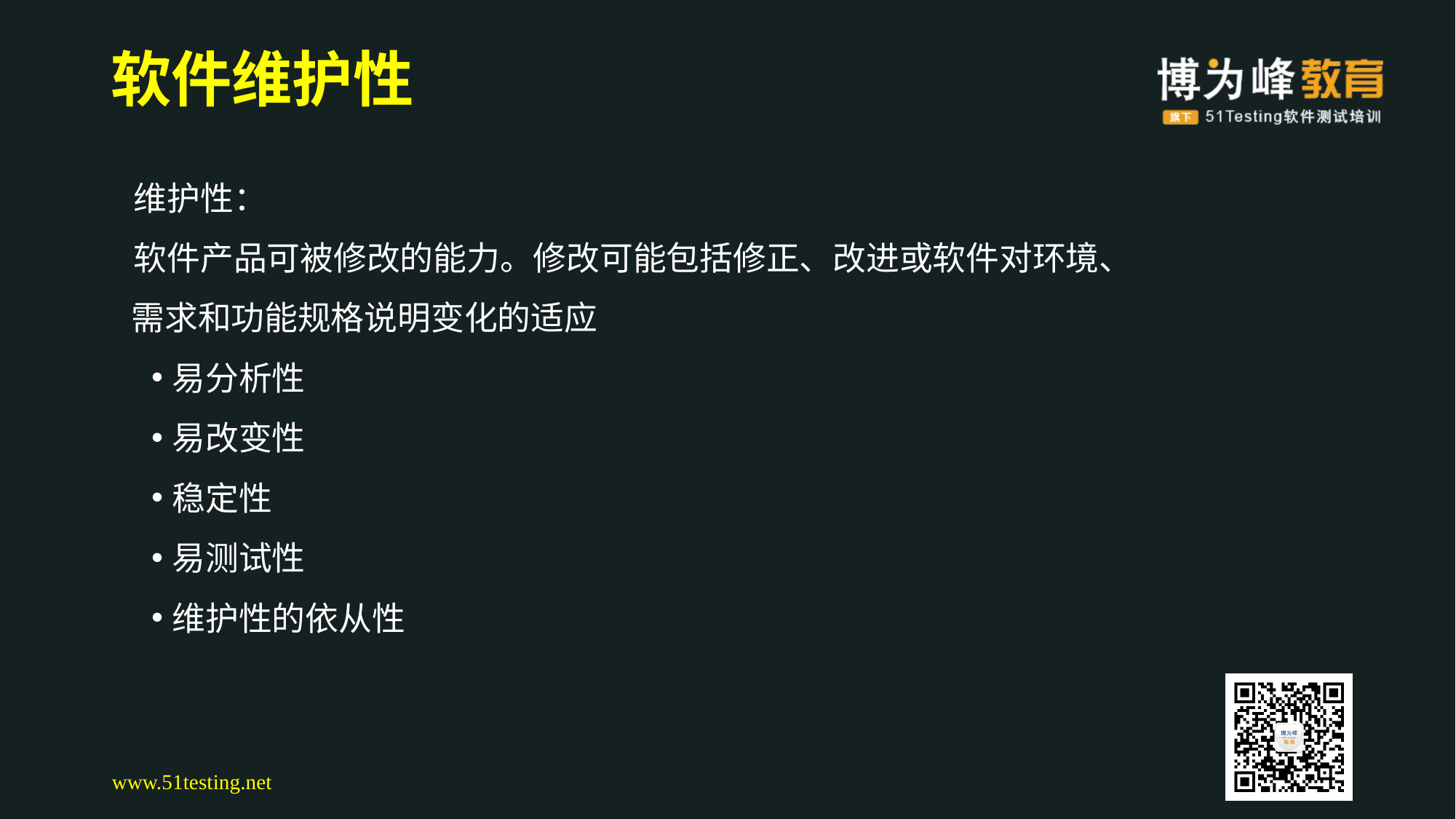

# 软件维护性
  维护性：
  软件产品可被修改的能力。修改可能包括修正、改进或软件对环境、需求和功能规格说明变化的适应
易分析性
易改变性
稳定性
易测试性
维护性的依从性